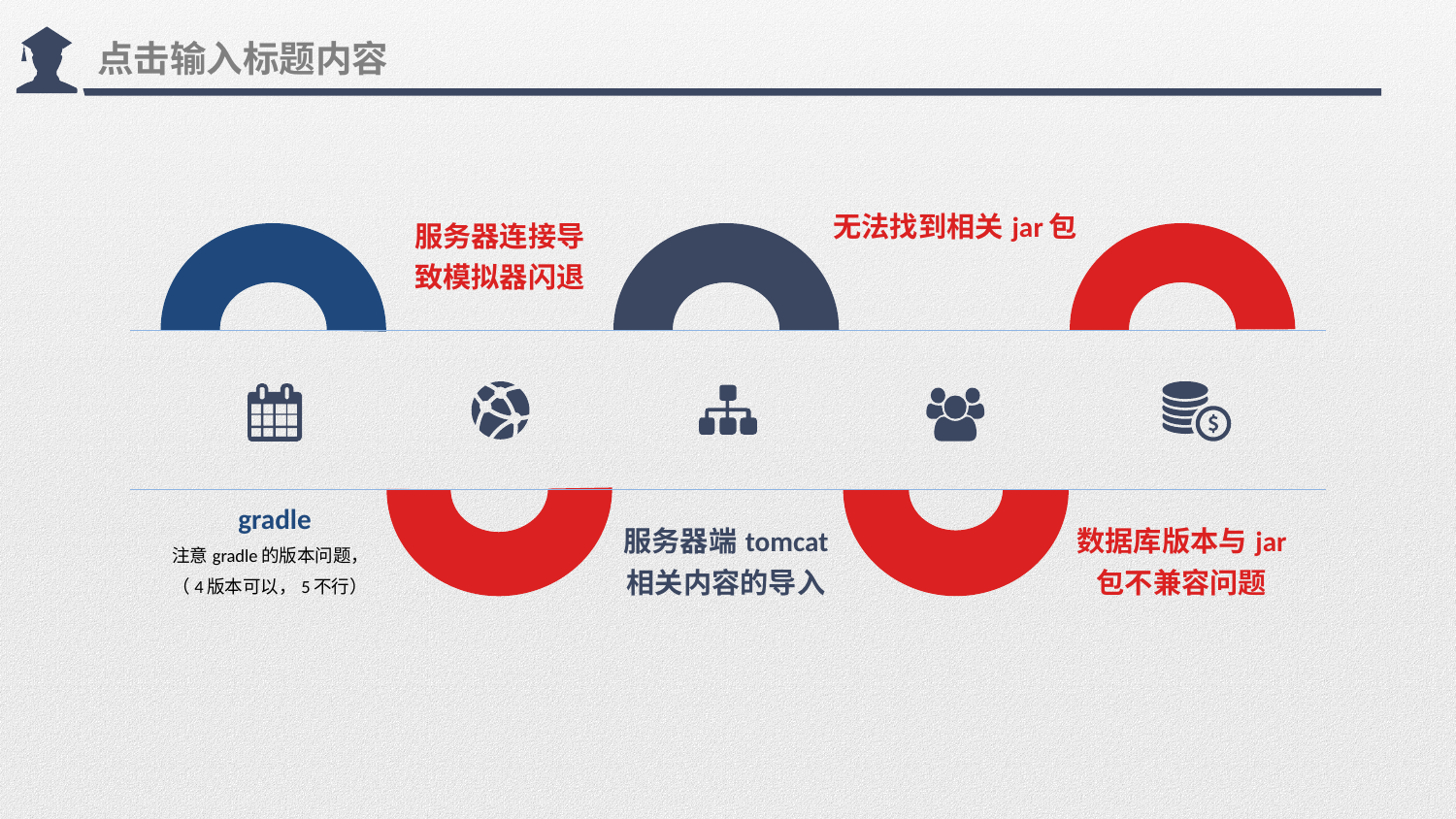

服务器连接导
致模拟器闪退

无法找到相关jar包
服务器端tomcat
相关内容的导入
数据库版本与jar
包不兼容问题
gradle
注意gradle的版本问题，（4版本可以，5不行）